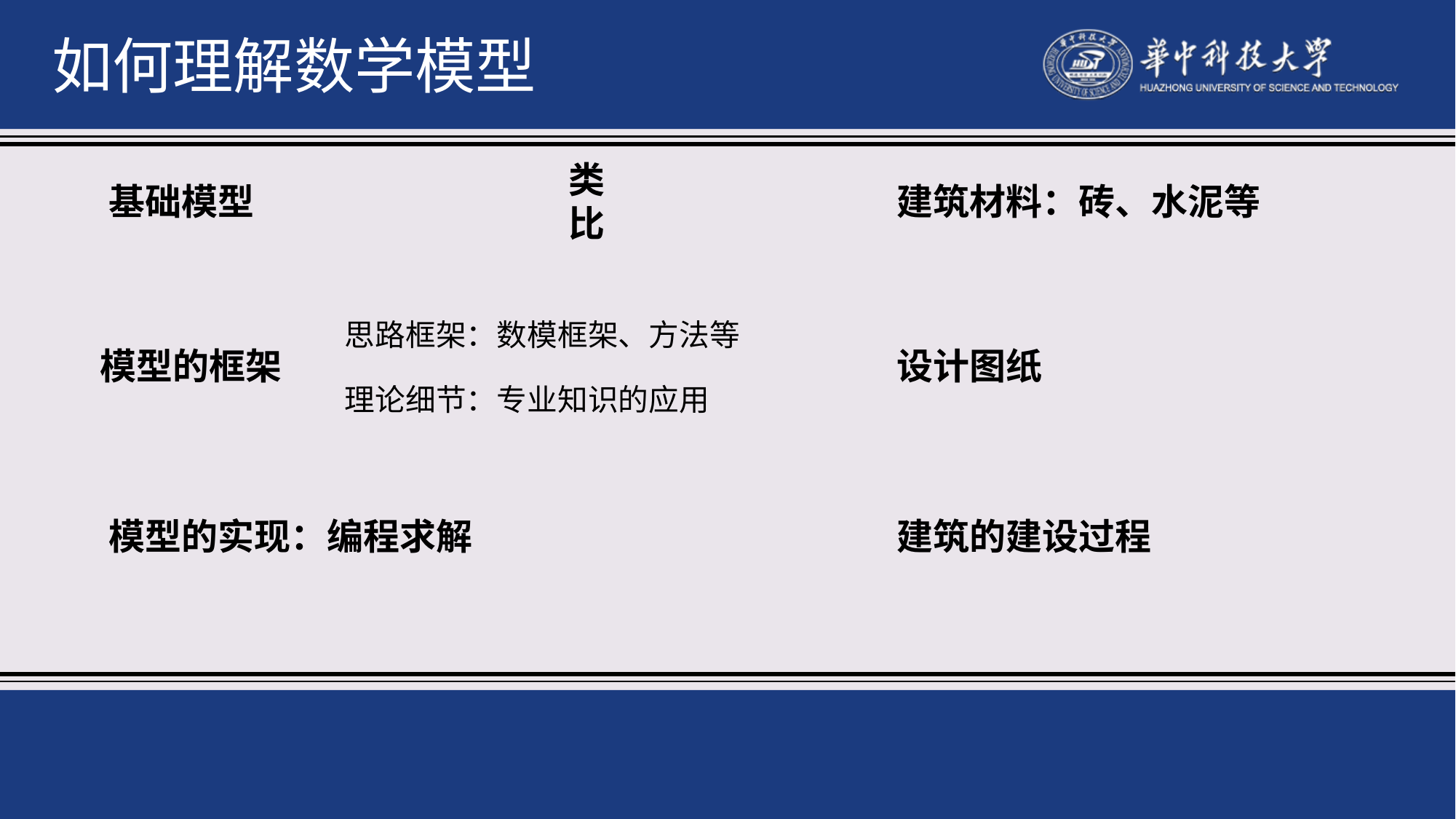

如何理解数学模型
类比
基础模型
建筑材料：砖、水泥等
思路框架：数模框架、方法等
模型的框架
设计图纸
理论细节：专业知识的应用
模型的实现：编程求解
建筑的建设过程